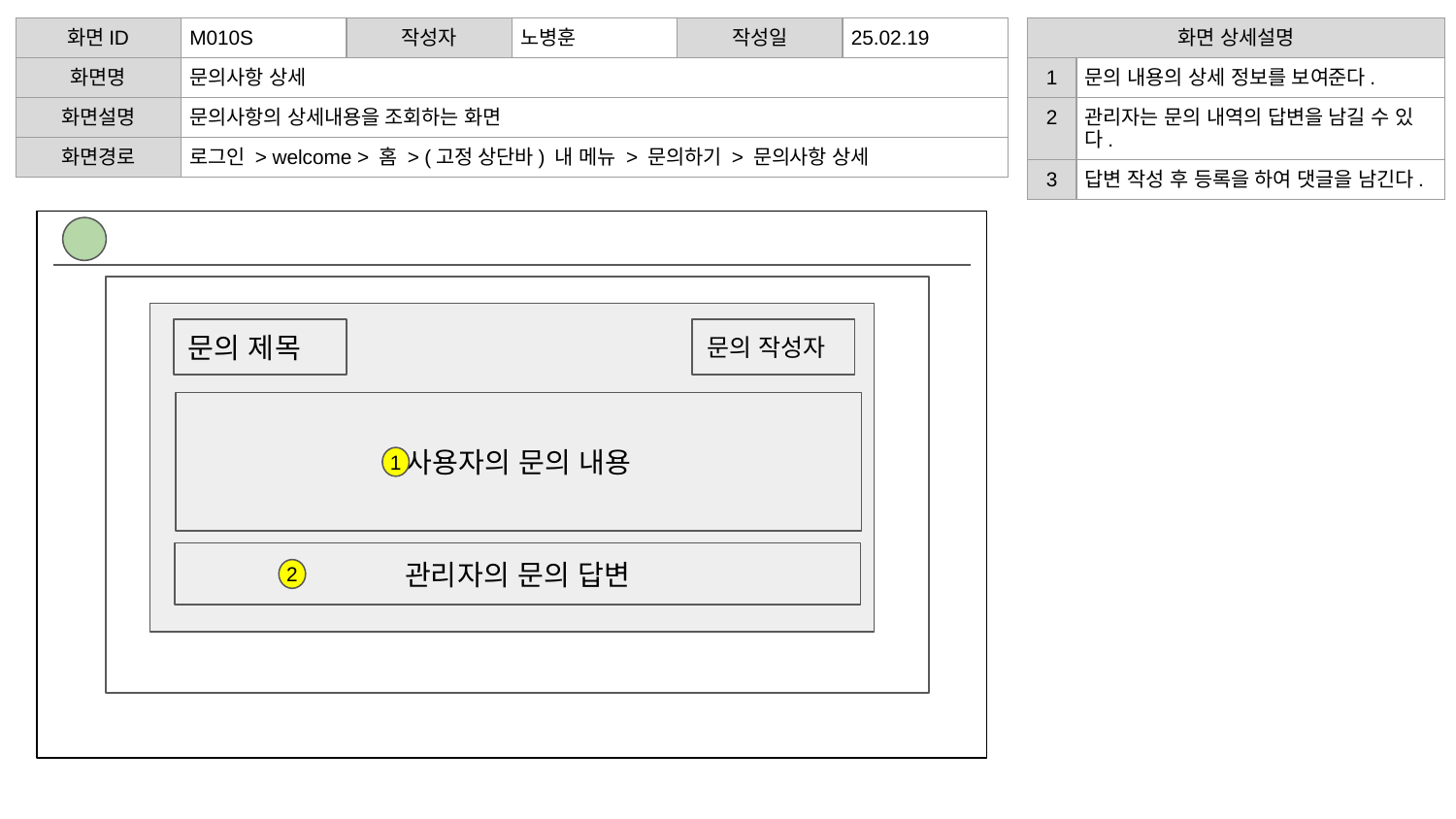

| 화면ID | M010S | 작성자 | 노병훈 | 작성일 | 25.02.19 |
| --- | --- | --- | --- | --- | --- |
| 화면명 | 문의사항 상세 |  |  |  |  |
| 화면설명 | 문의사항의 상세내용을 조회하는 화면 |  |  |  |  |
| 화면경로 | 로그인 > welcome > 홈 > (고정 상단바) 내 메뉴 > 문의하기 > 문의사항 상세 |  |  |  |  |
| 화면 상세설명 |  |
| --- | --- |
| 1 | 문의 내용의 상세 정보를 보여준다. |
| 2 | 관리자는 문의 내역의 답변을 남길 수 있다. |
| 3 | 답변 작성 후 등록을 하여 댓글을 남긴다. |

문의 제목
문의 작성자
사용자의 문의 내용
1
관리자의 문의 답변
2